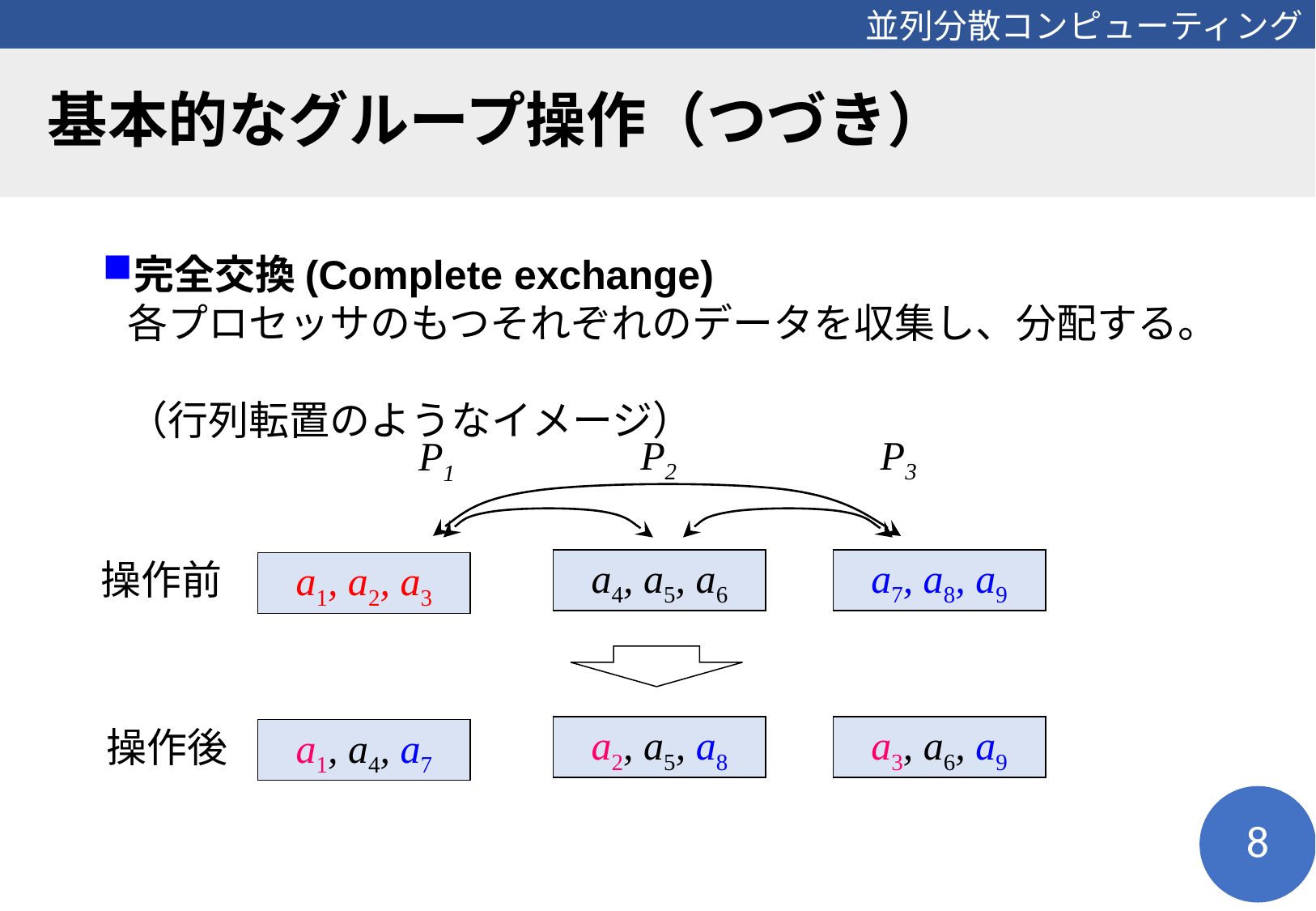

# 基本的なグループ操作（つづき）
完全交換(Complete exchange)
各プロセッサのもつそれぞれのデータを収集し、分配する。
（行列転置のようなイメージ）

P3
P2
P1

操作前
a4, a5, a6
a7, a8, a9
a1, a2, a3

操作後
a2, a5, a8
a3, a6, a9
a1, a4, a7
8